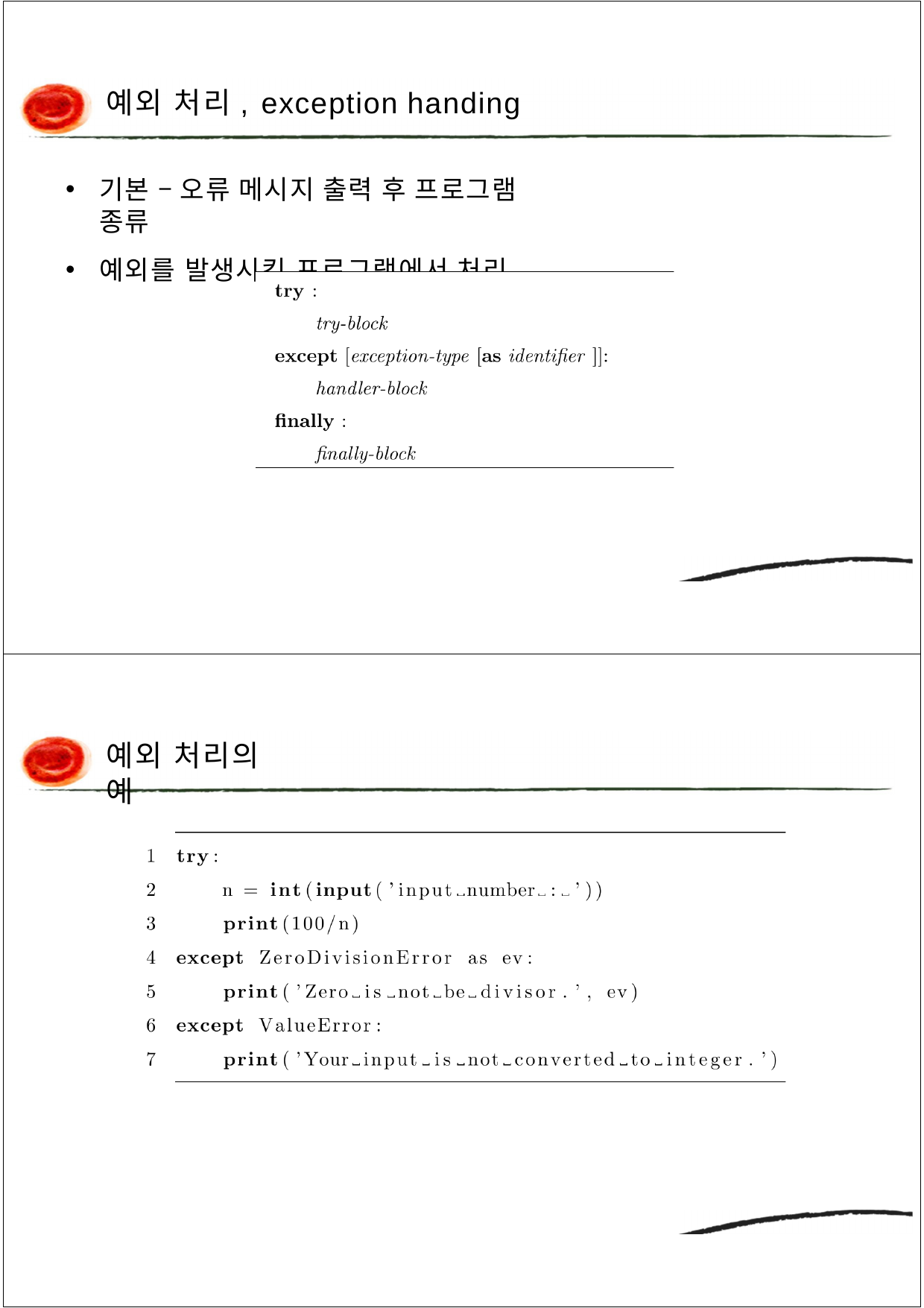

예외 처리, exception handing

기본 – 오류 메시지 출력 후 프로그램 종류
예외를 발생시킨 프로그램에서 처리

예외 처리의 예